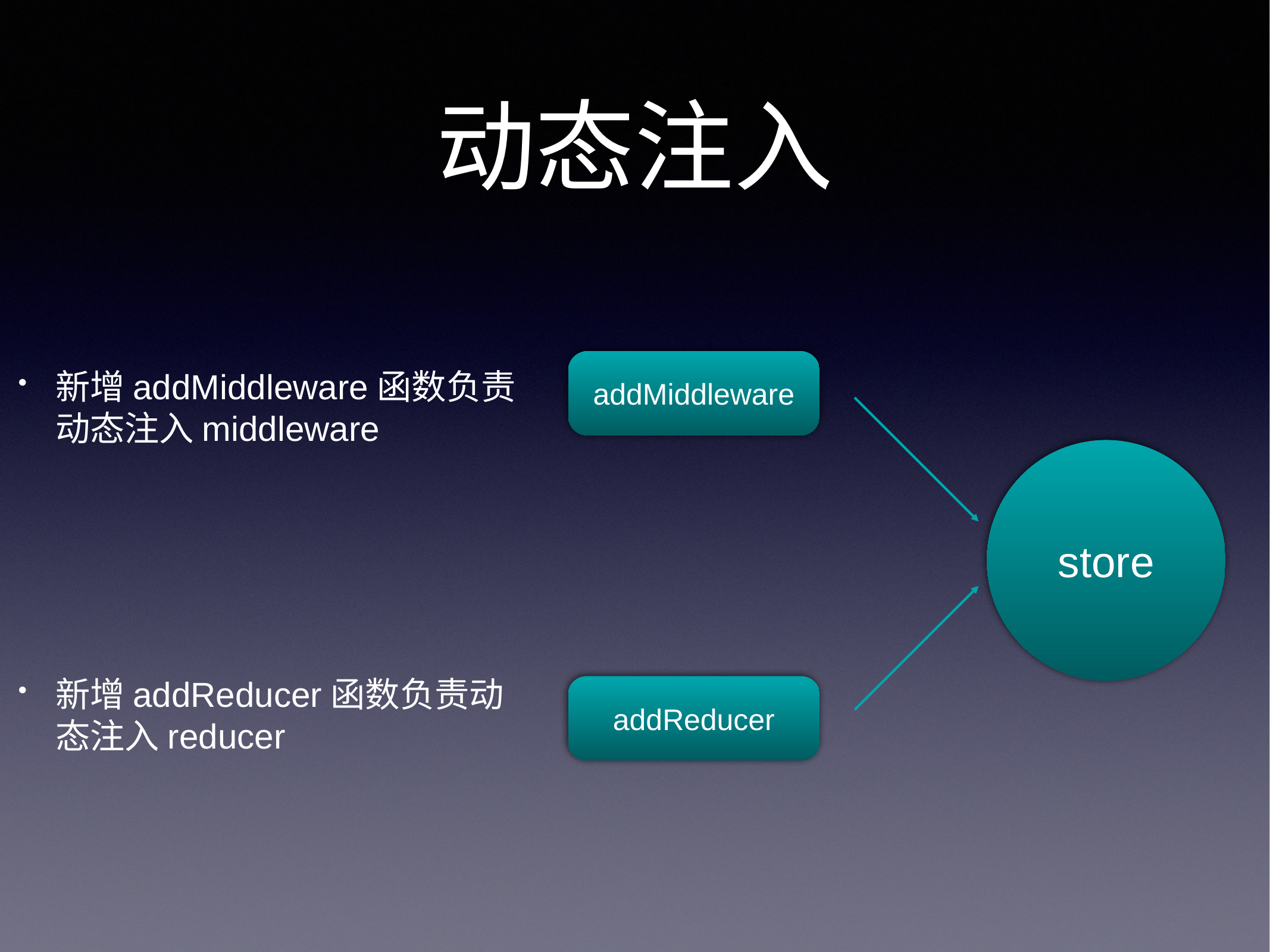

# 动态注入
新增addMiddleware函数负责动态注入middleware

新增addReducer函数负责动态注入reducer
addMiddleware

store

addReducer
43